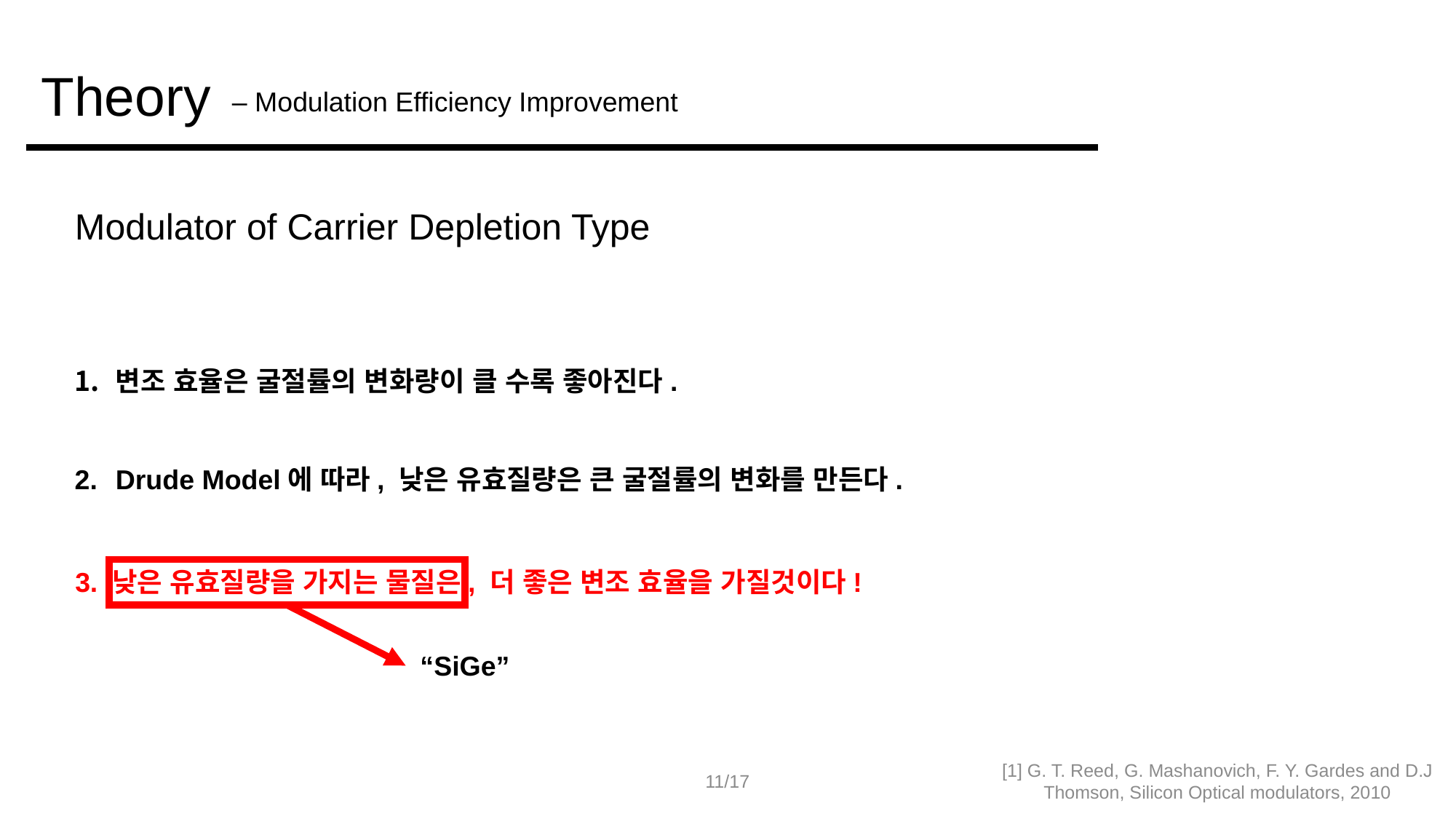

# Theory
– Modulation Efficiency Improvement
Modulator of Carrier Depletion Type

변조 효율은 굴절률의 변화량이 클 수록 좋아진다.

Drude Model에 따라, 낮은 유효질량은 큰 굴절률의 변화를 만든다.
3. 낮은 유효질량을 가지는 물질은, 더 좋은 변조 효율을 가질것이다!

“SiGe”
11
[1] G. T. Reed, G. Mashanovich, F. Y. Gardes and D.J Thomson, Silicon Optical modulators, 2010